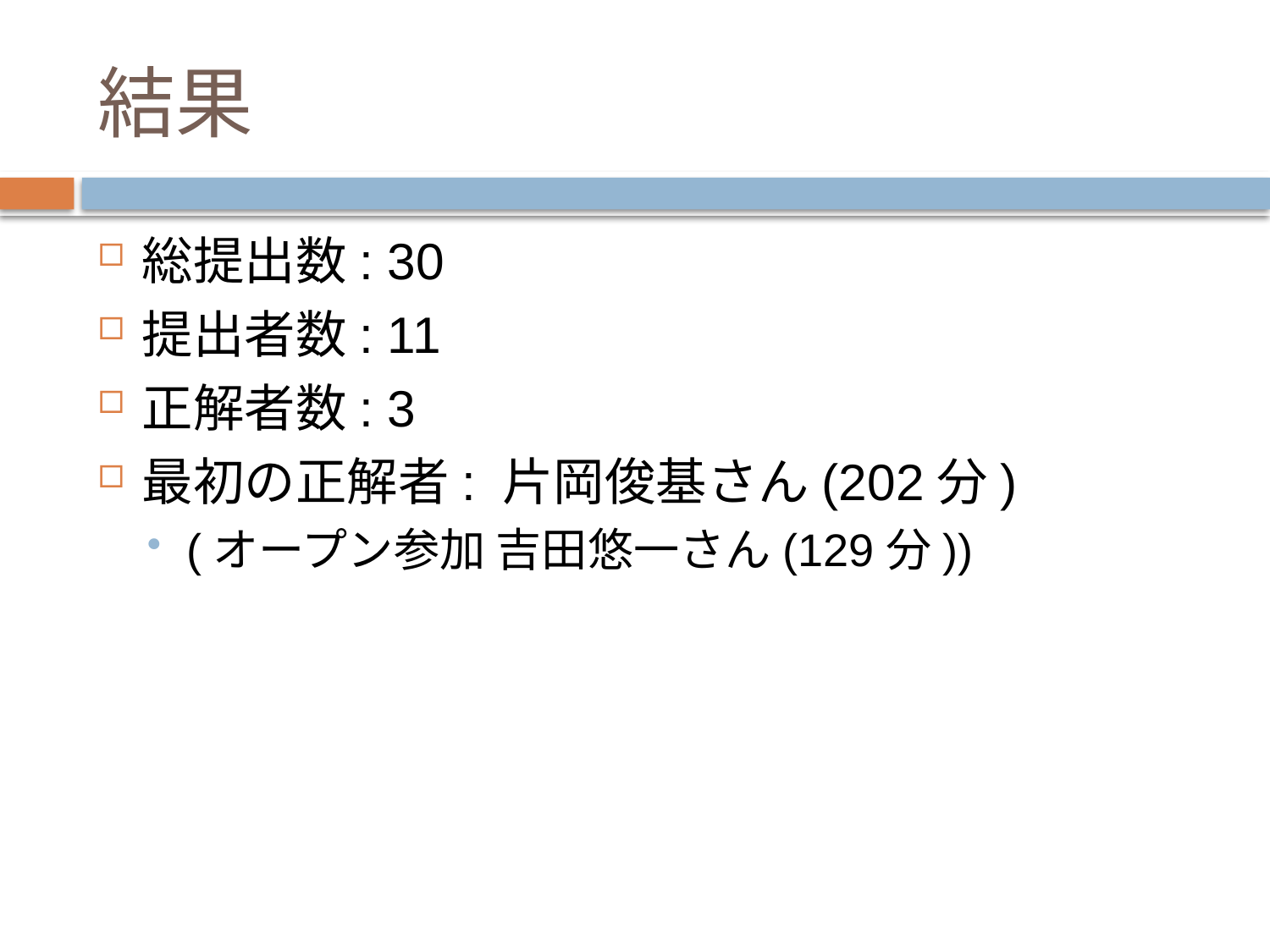

# 結果
総提出数: 30
提出者数: 11
正解者数: 3
最初の正解者: 片岡俊基さん(202分)
(オープン参加 吉田悠一さん(129分))